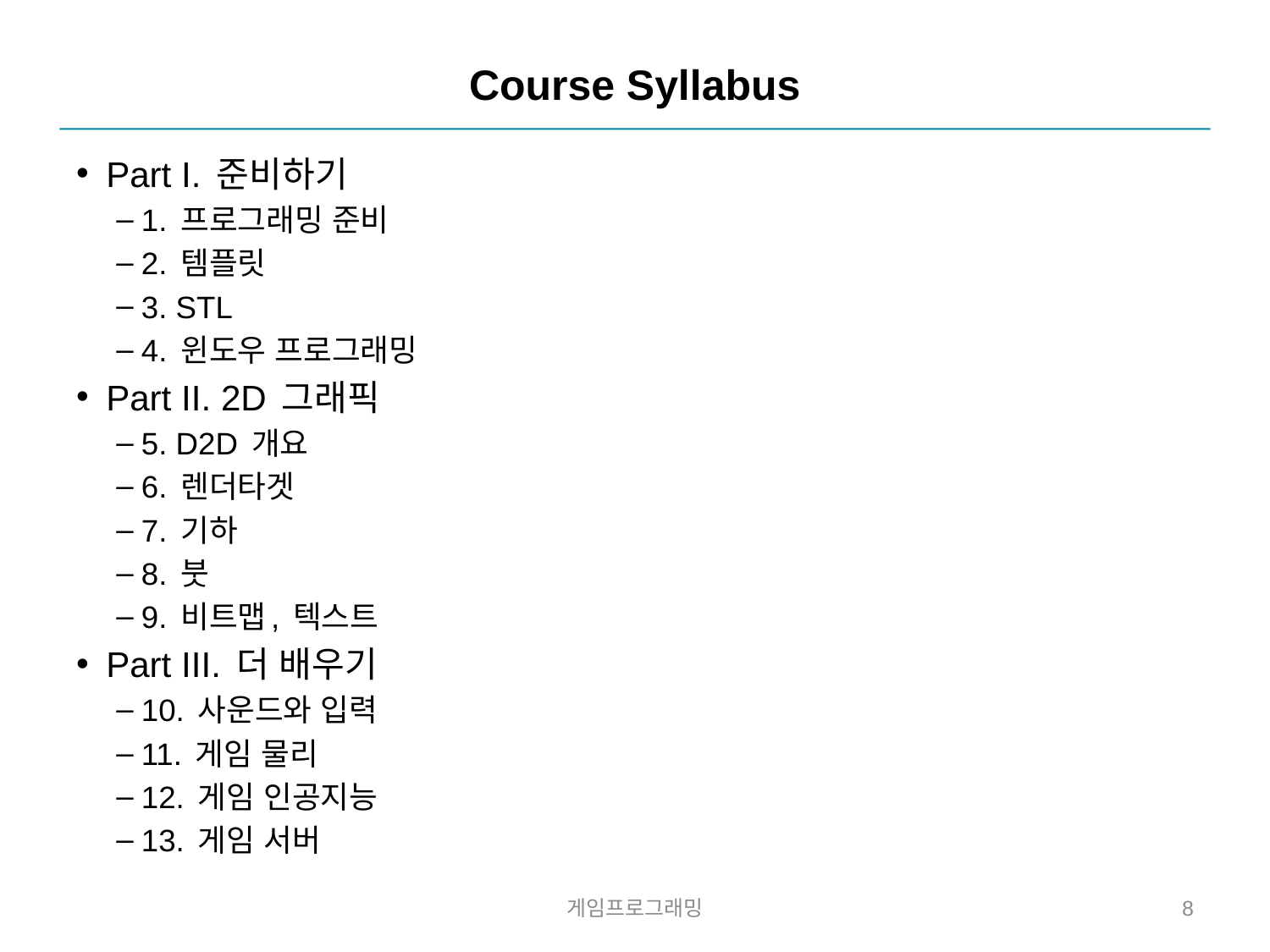

# Course Syllabus
Part I. 준비하기
1. 프로그래밍 준비
2. 템플릿
3. STL
4. 윈도우 프로그래밍
Part II. 2D 그래픽
5. D2D 개요
6. 렌더타겟
7. 기하
8. 붓
9. 비트맵, 텍스트
Part III. 더 배우기
10. 사운드와 입력
11. 게임 물리
12. 게임 인공지능
13. 게임 서버
게임프로그래밍
8